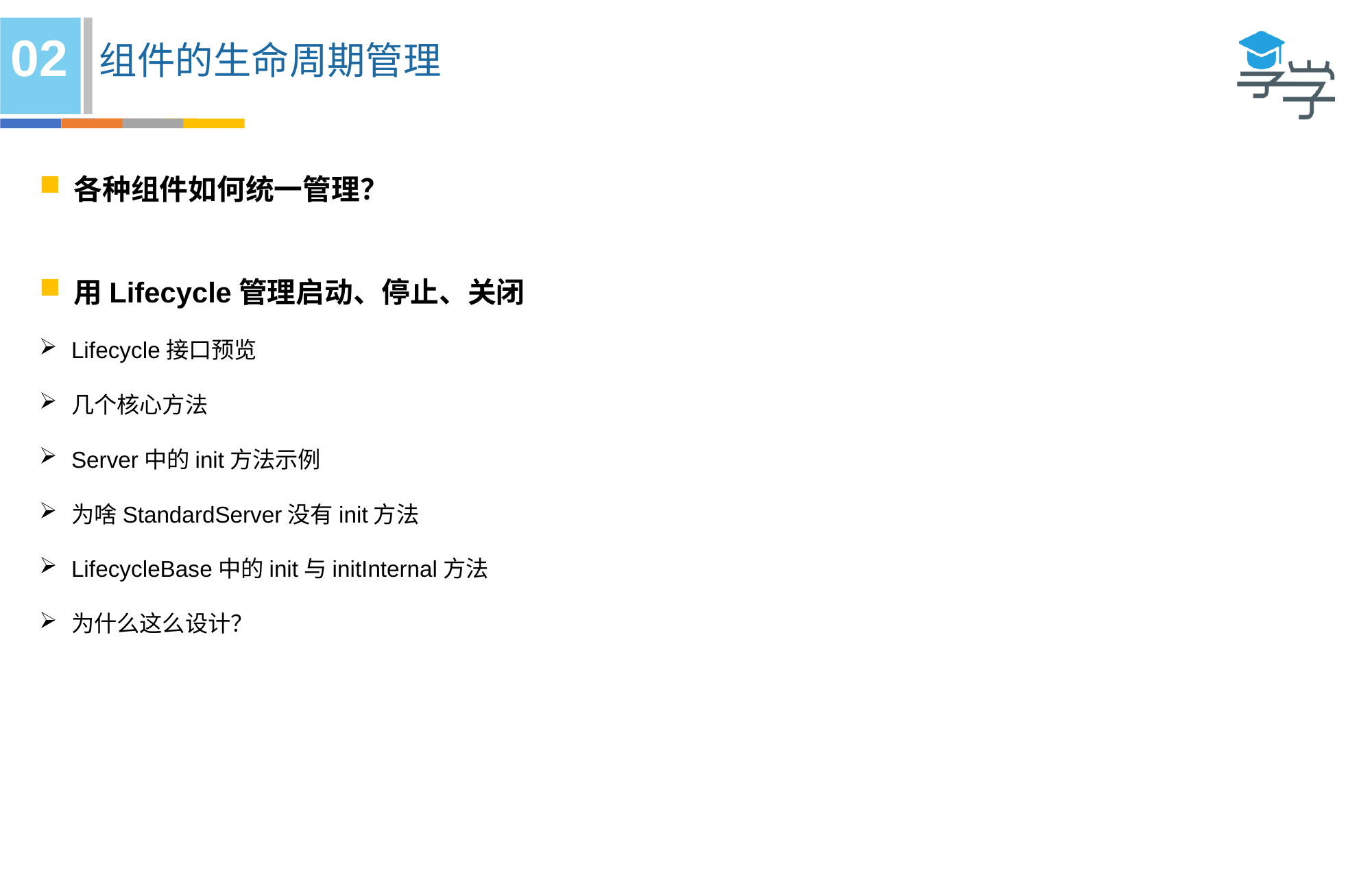

02
组件的生命周期管理

各种组件如何统一管理？

用Lifecycle管理启动、停止、关闭
Lifecycle接口预览
几个核心方法
Server中的init方法示例
为啥StandardServer没有init方法
LifecycleBase中的init与initInternal方法
为什么这么设计？